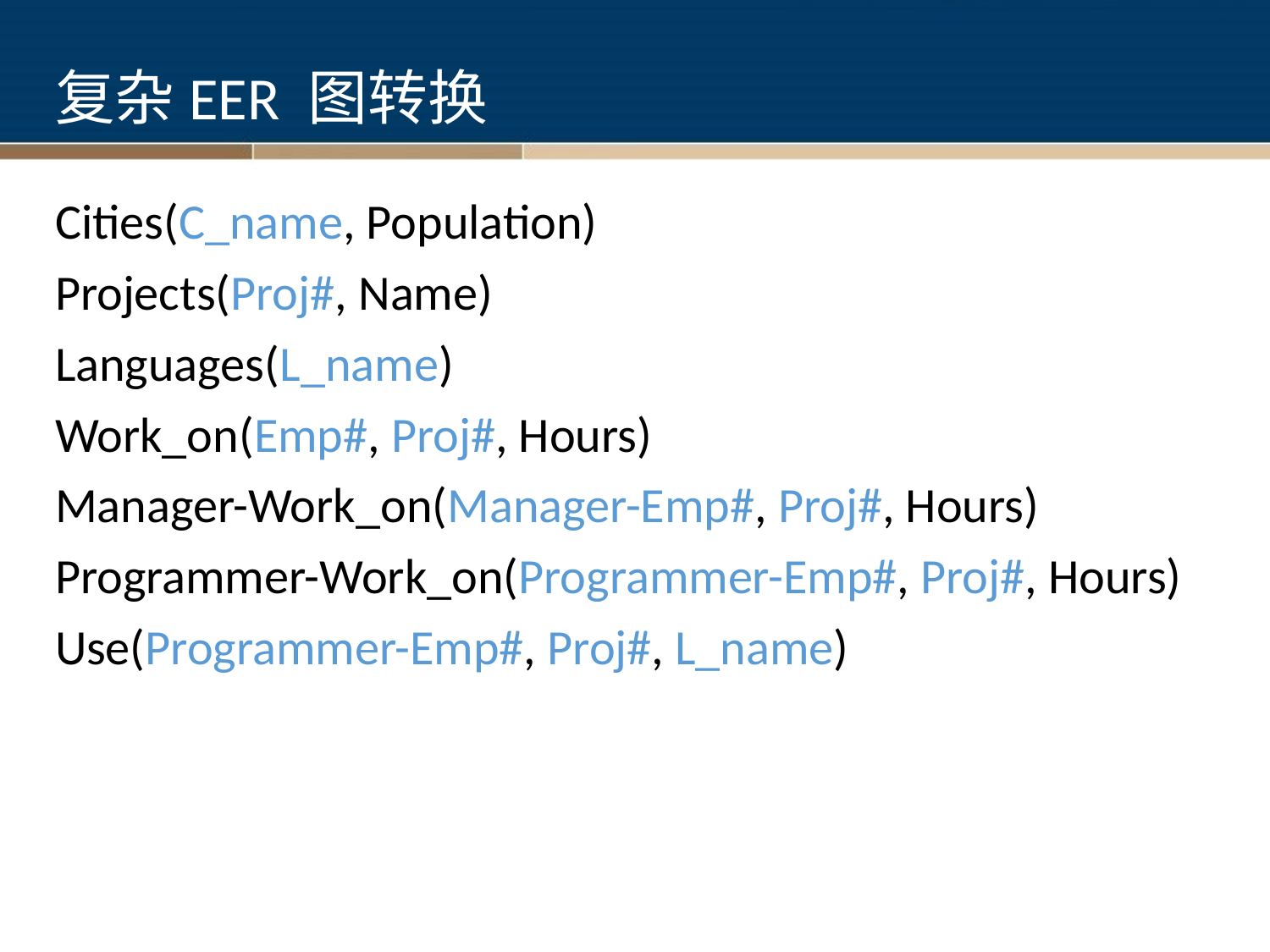

# 复杂EER 图转换
Cities(C_name, Population)
Projects(Proj#, Name)
Languages(L_name)
Work_on(Emp#, Proj#, Hours)
Manager-Work_on(Manager-Emp#, Proj#, Hours)
Programmer-Work_on(Programmer-Emp#, Proj#, Hours)
Use(Programmer-Emp#, Proj#, L_name)